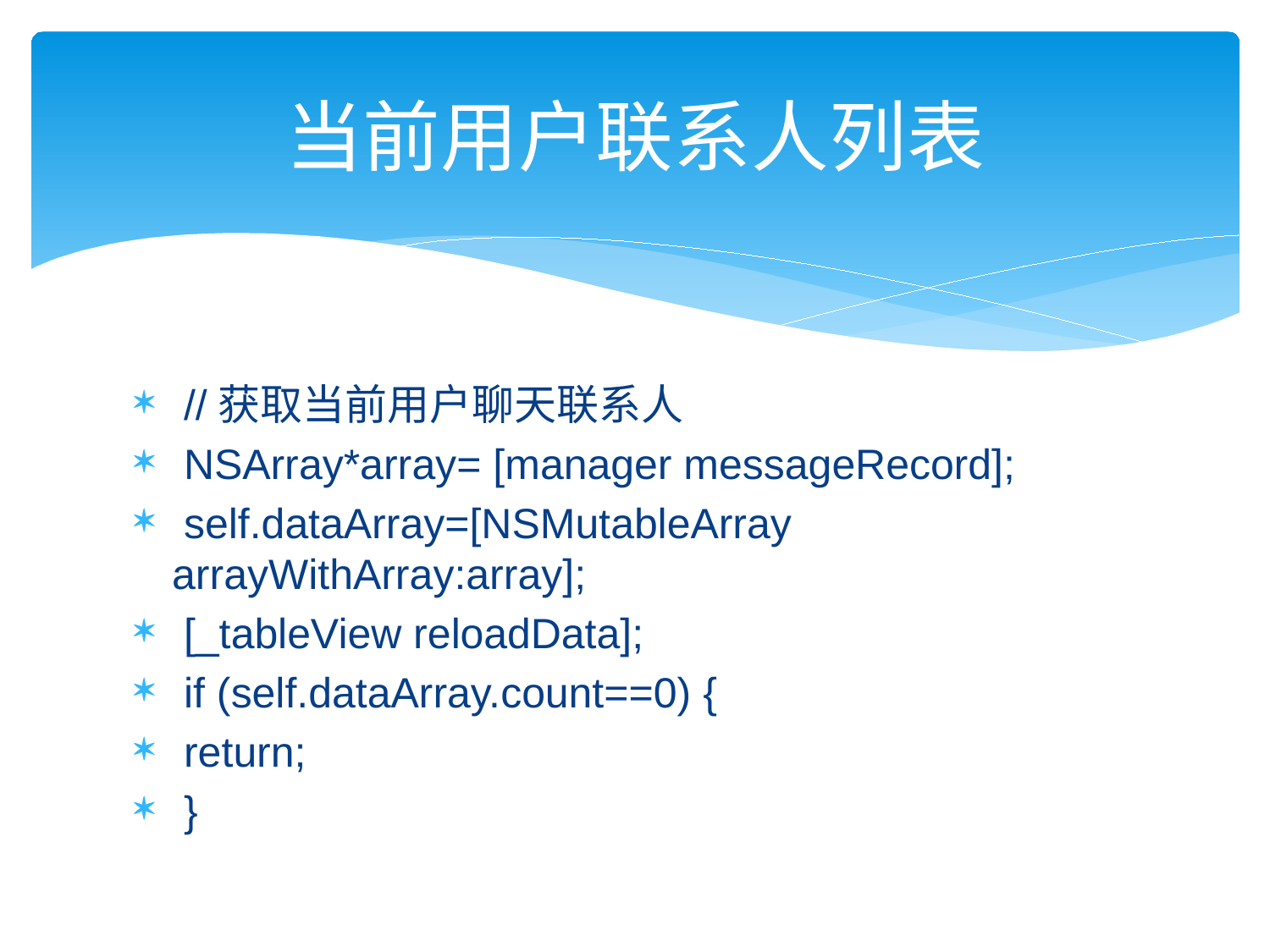

# 当前用户联系人列表
 //获取当前用户聊天联系人
 NSArray*array= [manager messageRecord];
 self.dataArray=[NSMutableArray arrayWithArray:array];
 [_tableView reloadData];
 if (self.dataArray.count==0) {
 return;
 }